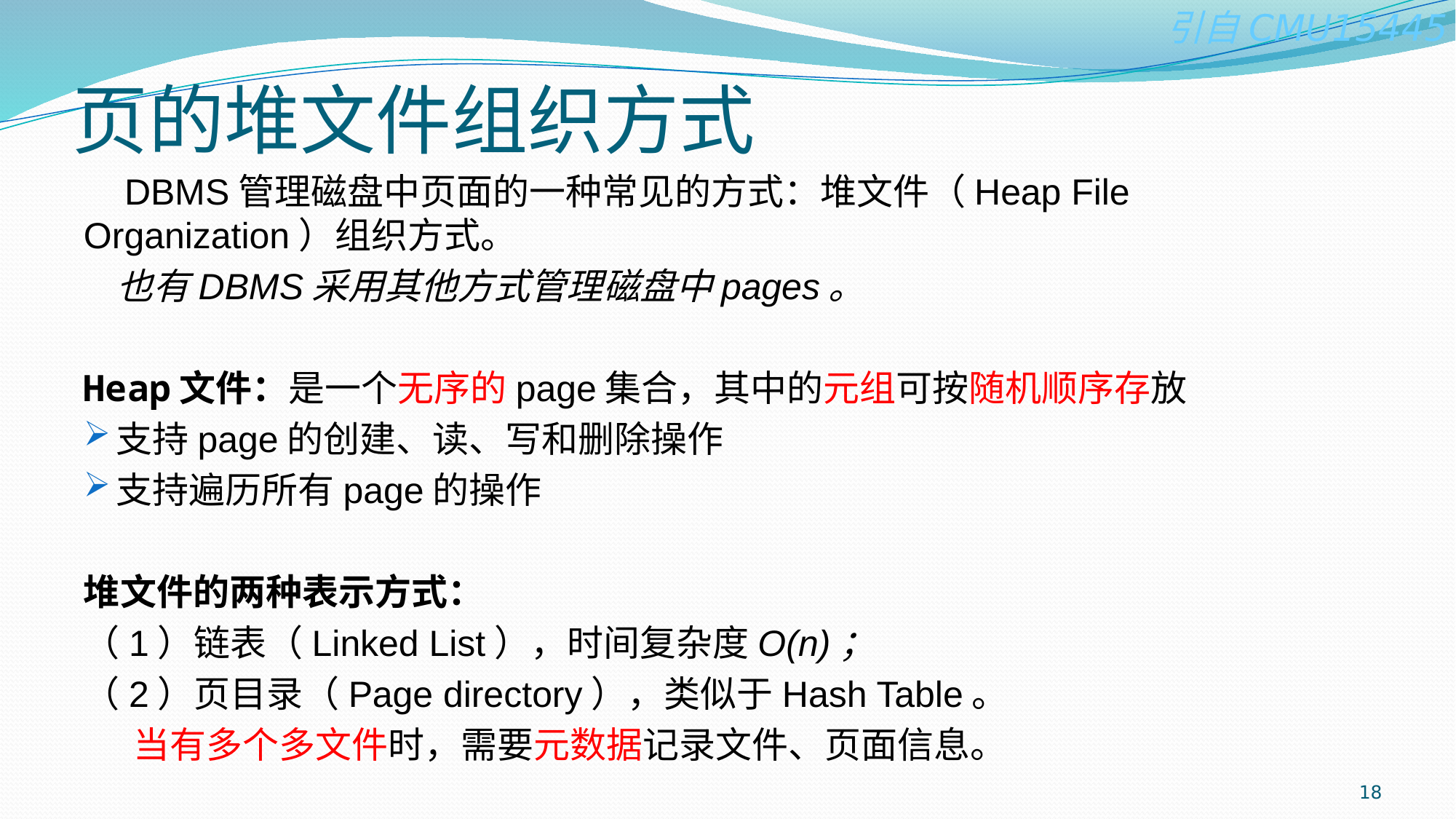

# 页的堆文件组织方式
    DBMS管理磁盘中页面的一种常见的方式：堆文件（Heap File Organization）组织方式。
   也有DBMS采用其他方式管理磁盘中pages。

Heap文件：是一个无序的page集合，其中的元组可按随机顺序存放
支持page的创建、读、写和删除操作
支持遍历所有page的操作

堆文件的两种表示方式：
（1）链表（Linked List），时间复杂度O(n)；
（2）页目录（Page directory），类似于Hash Table。
     当有多个多文件时，需要元数据记录文件、页面信息。
18